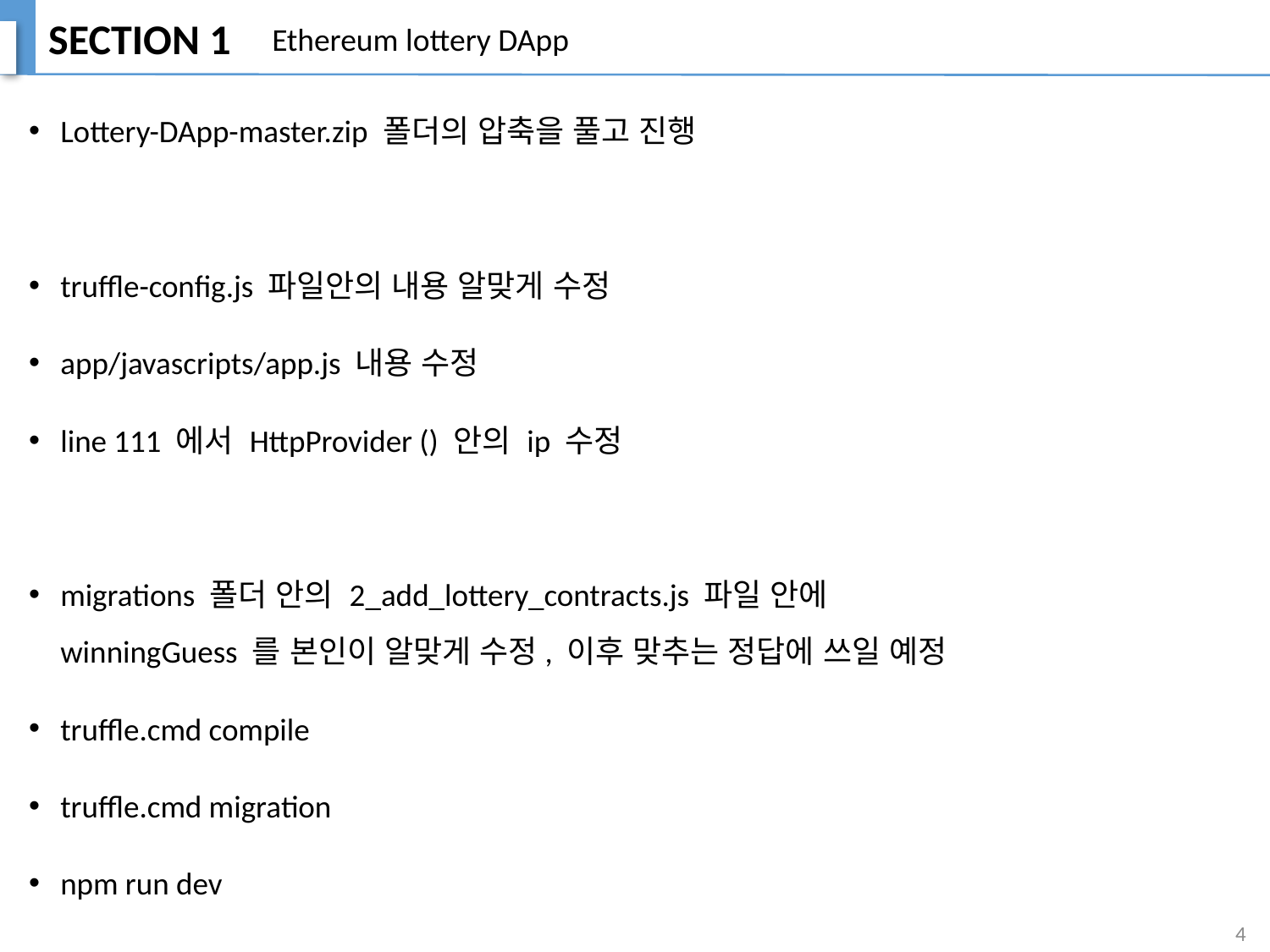

# Ethereum lottery DApp
Lottery-DApp-master.zip 폴더의 압축을 풀고 진행

truffle-config.js 파일안의 내용 알맞게 수정
app/javascripts/app.js 내용 수정
line 111 에서 HttpProvider () 안의 ip 수정

migrations 폴더 안의 2_add_lottery_contracts.js 파일 안에
winningGuess 를 본인이 알맞게 수정, 이후 맞추는 정답에 쓰일 예정
truffle.cmd compile
truffle.cmd migration
npm run dev
4